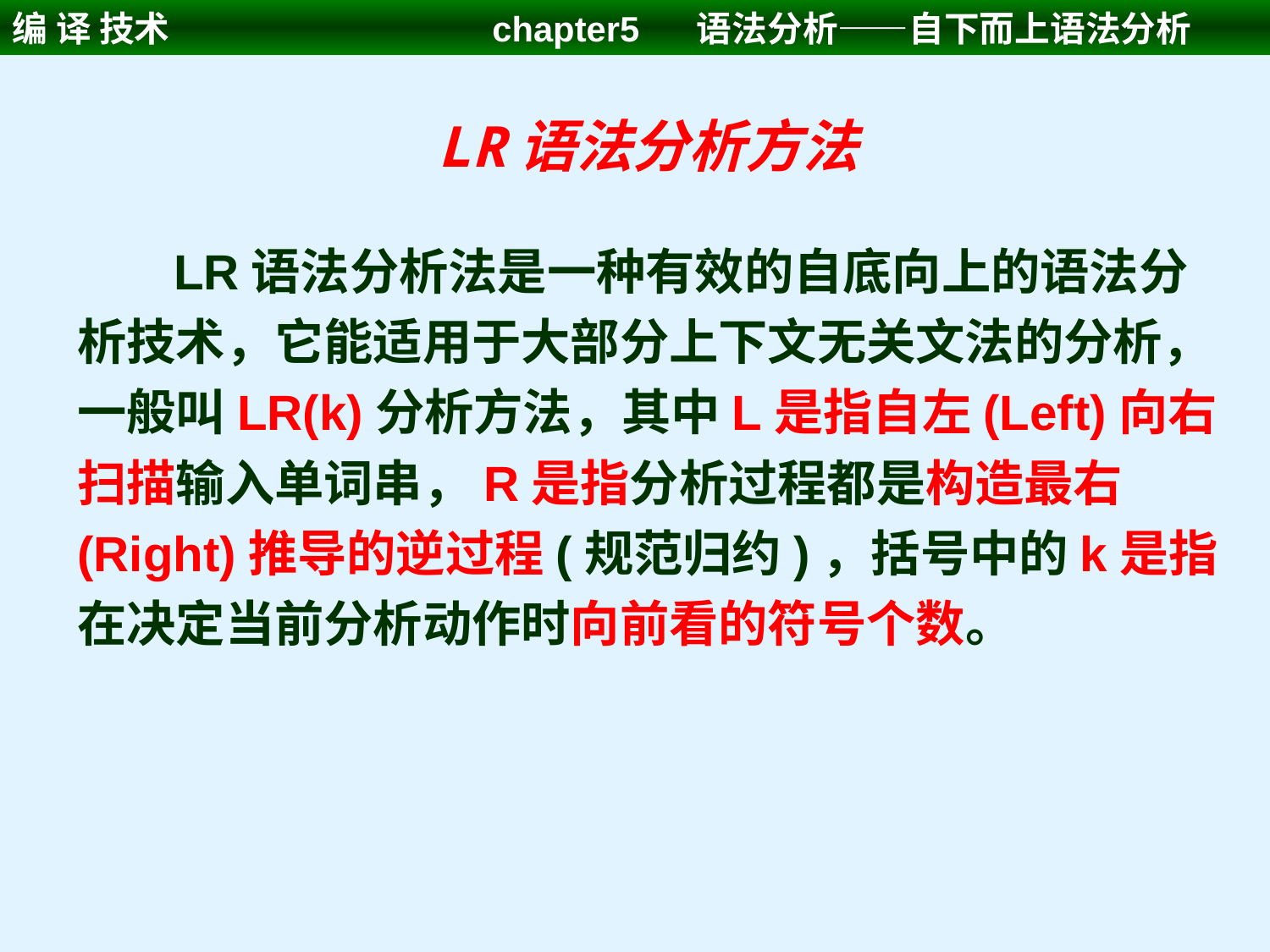

LR语法分析方法
       LR语法分析法是一种有效的自底向上的语法分析技术，它能适用于大部分上下文无关文法的分析，一般叫LR(k)分析方法，其中L是指自左(Left)向右扫描输入单词串，R是指分析过程都是构造最右(Right)推导的逆过程(规范归约)，括号中的k是指在决定当前分析动作时向前看的符号个数。